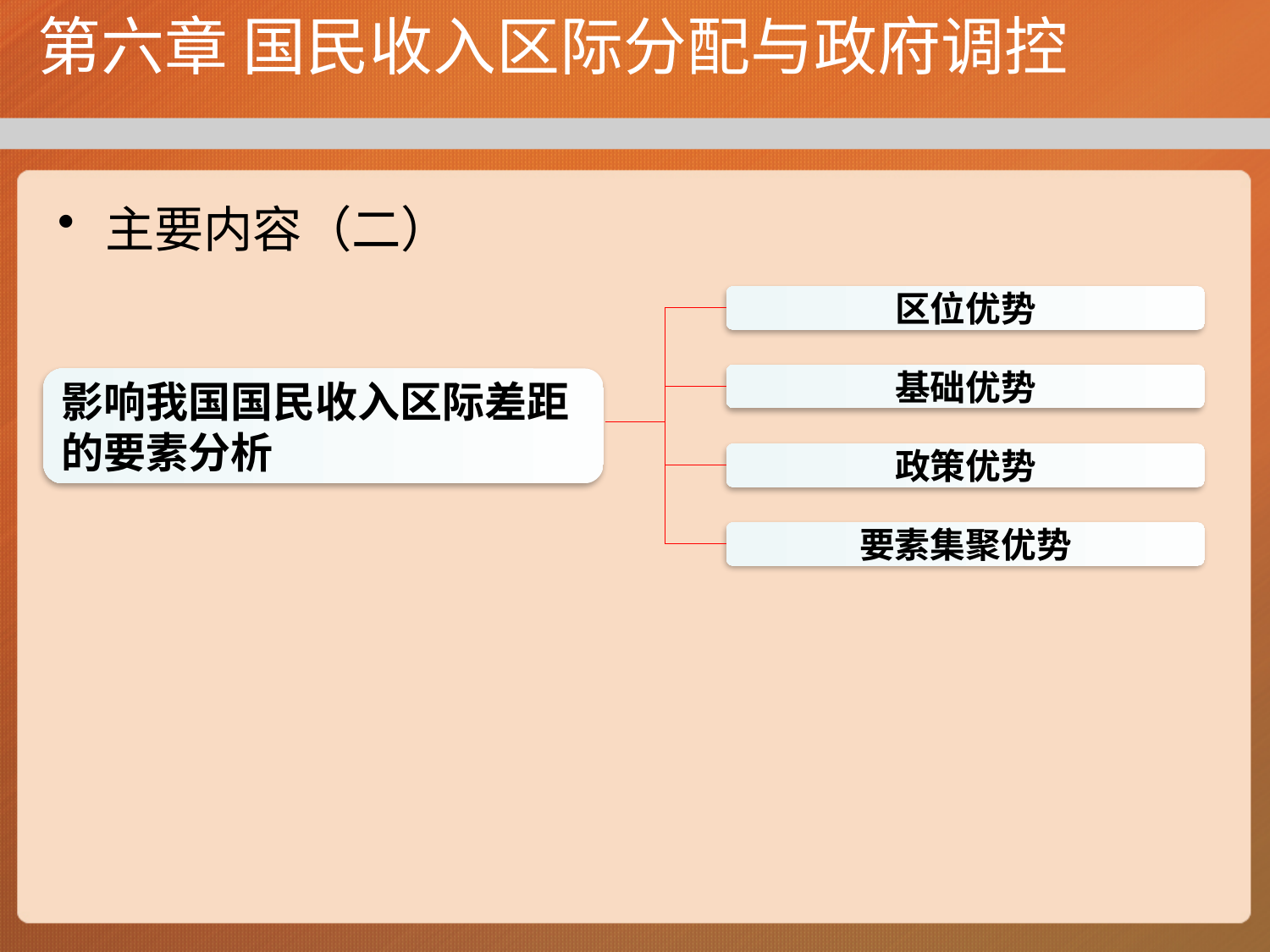

# 第六章 国民收入区际分配与政府调控
主要内容（二）
区位优势
基础优势
影响我国国民收入区际差距的要素分析
政策优势
要素集聚优势